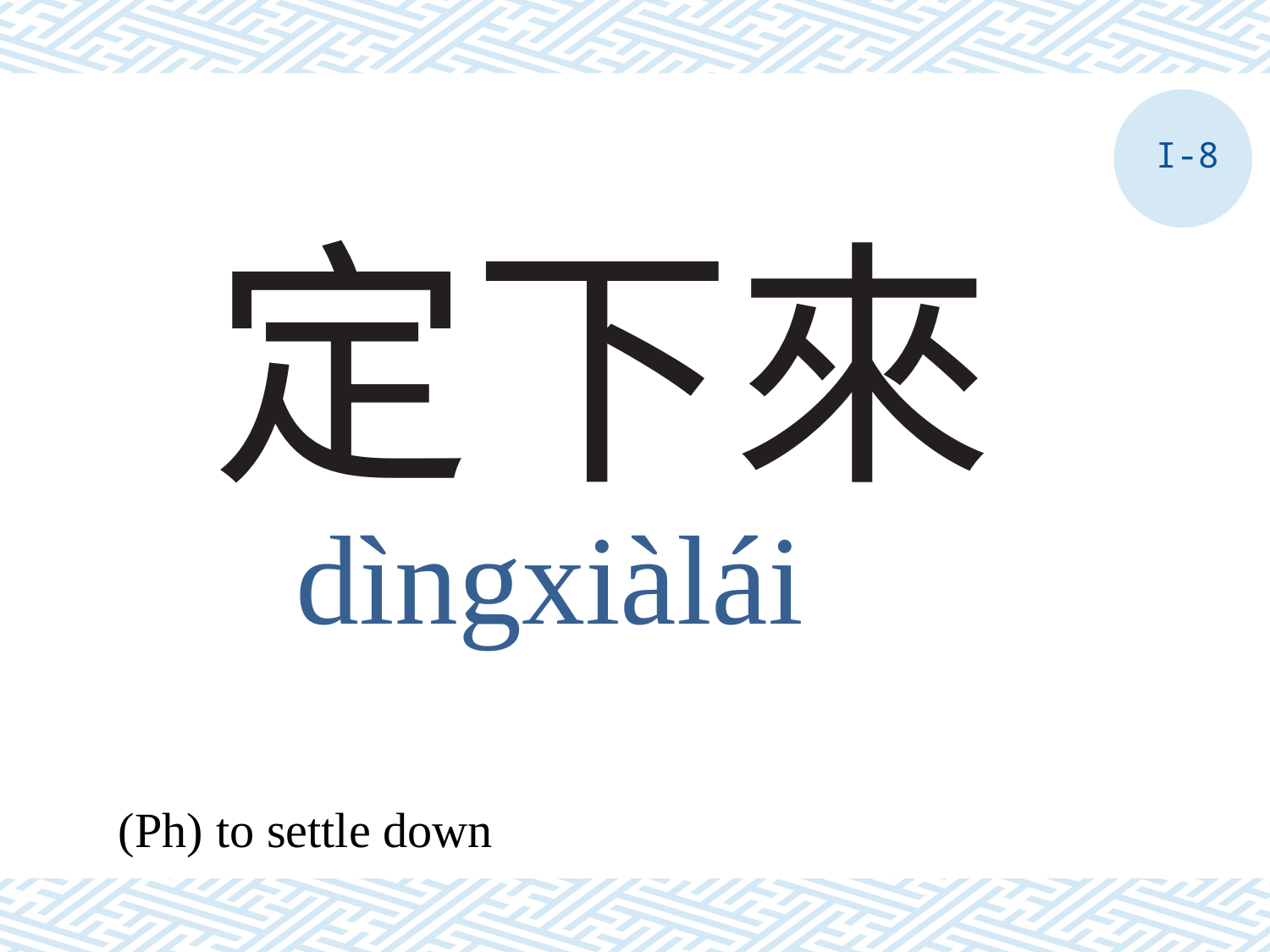

I-8

# 定下來
dìngxiàlái
(Ph) to settle down